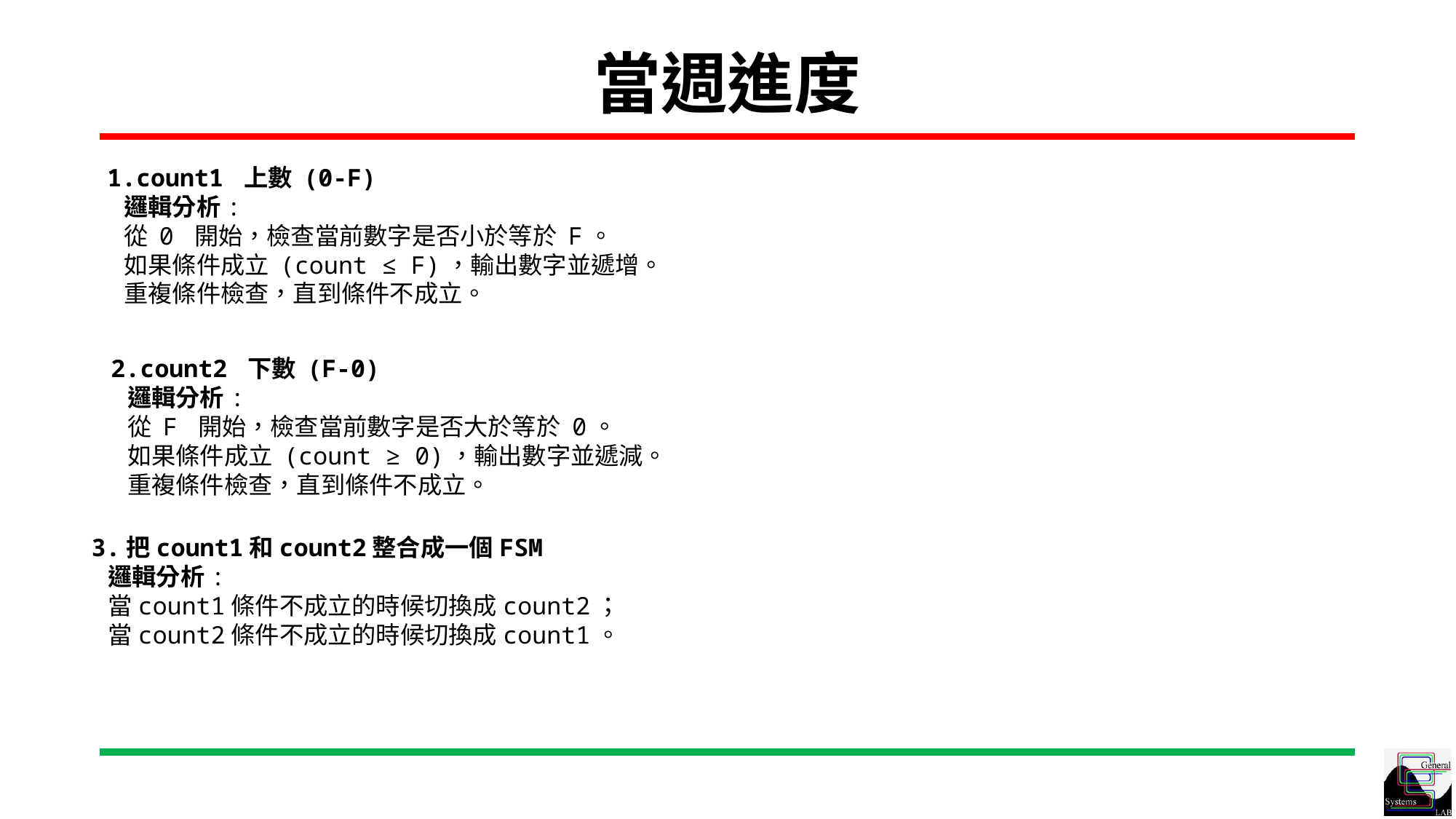

# 當週進度
1.count1 上數 (0-F)
  邏輯分析:
  從 0 開始，檢查當前數字是否小於等於 F。
  如果條件成立 (count ≤ F)，輸出數字並遞增。
  重複條件檢查，直到條件不成立。
2.count2 下數 (F-0)
  邏輯分析:
  從 F 開始，檢查當前數字是否大於等於 0。
  如果條件成立 (count ≥ 0)，輸出數字並遞減。
  重複條件檢查，直到條件不成立。
3.把count1和count2整合成一個FSM
  邏輯分析:
  當count1條件不成立的時候切換成count2；
  當count2條件不成立的時候切換成count1。